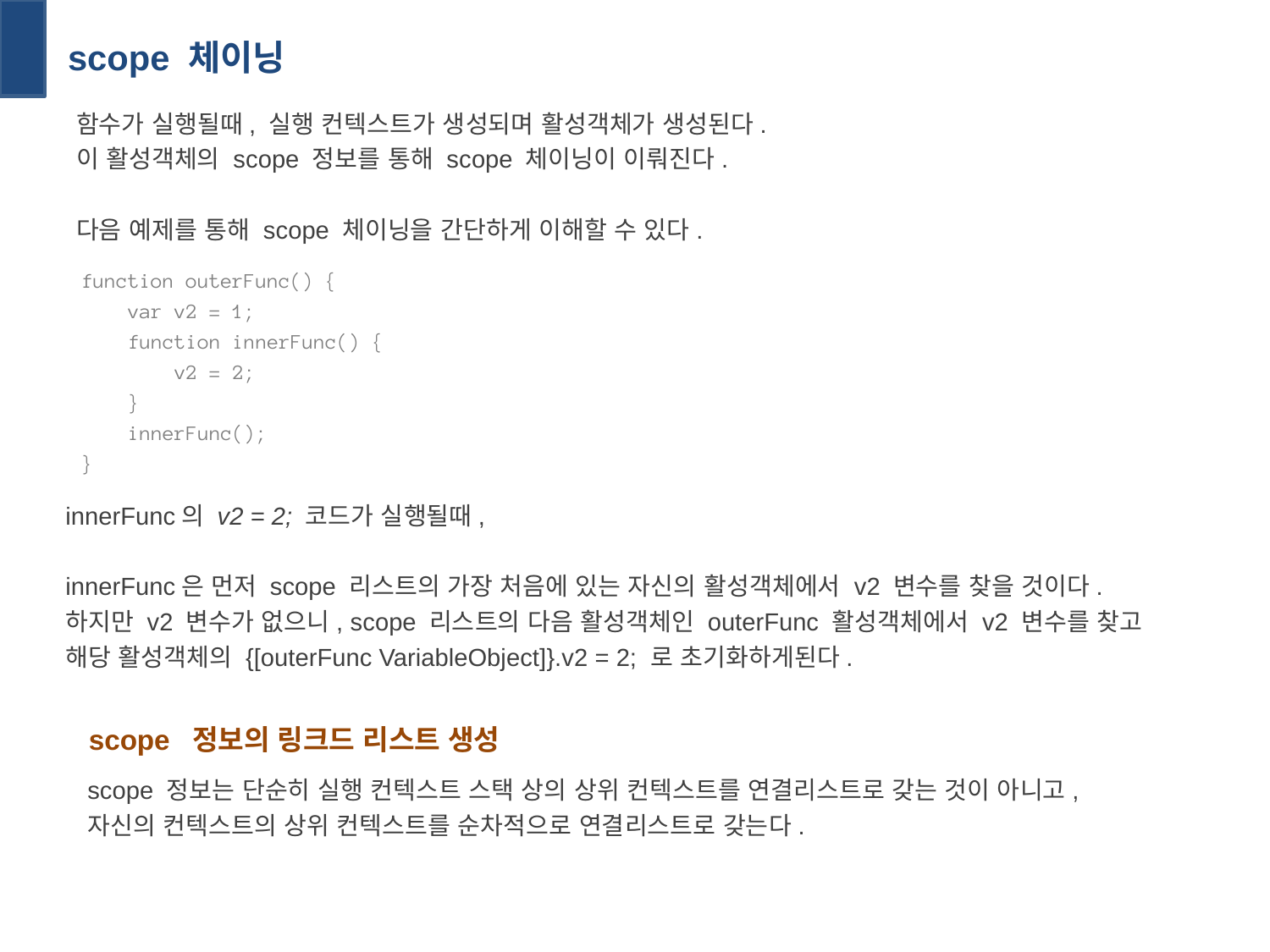

ㅊ
# scope 체이닝
함수가 실행될때, 실행 컨텍스트가 생성되며 활성객체가 생성된다.
이 활성객체의 scope 정보를 통해 scope 체이닝이 이뤄진다.

다음 예제를 통해 scope 체이닝을 간단하게 이해할 수 있다.
function outerFunc() {
    var v2 = 1;
    function innerFunc() {
        v2 = 2;
    }
    innerFunc();
}
innerFunc의 v2 = 2; 코드가 실행될때,

innerFunc은 먼저 scope 리스트의 가장 처음에 있는 자신의 활성객체에서 v2 변수를 찾을 것이다.
하지만 v2 변수가 없으니, scope 리스트의 다음 활성객체인 outerFunc 활성객체에서 v2 변수를 찾고
해당 활성객체의 {[outerFunc VariableObject]}.v2 = 2; 로 초기화하게된다.
scope  정보의 링크드 리스트 생성
scope 정보는 단순히 실행 컨텍스트 스택 상의 상위 컨텍스트를 연결리스트로 갖는 것이 아니고,
자신의 컨텍스트의 상위 컨텍스트를 순차적으로 연결리스트로 갖는다.